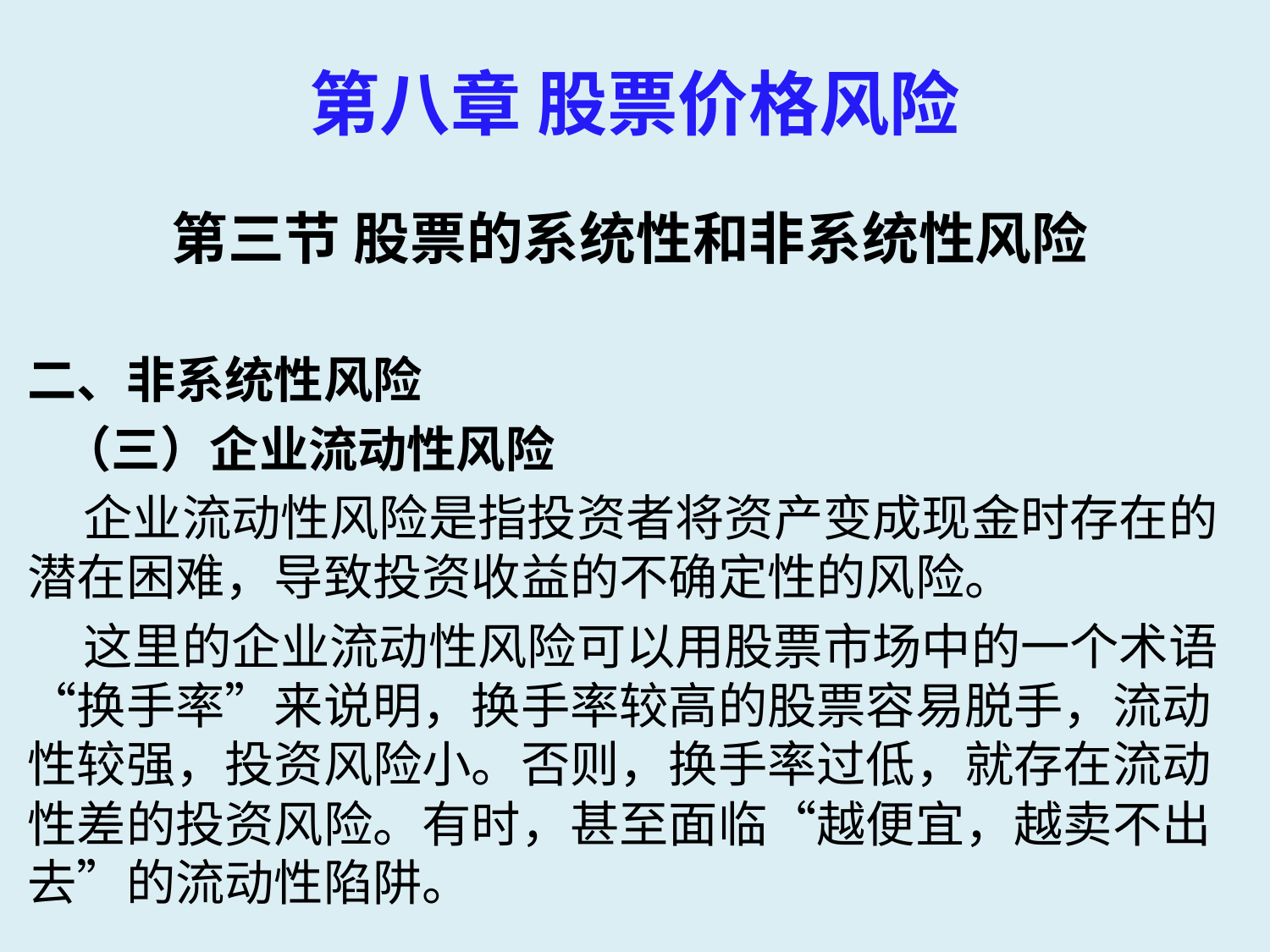

# 第八章 股票价格风险
第三节 股票的系统性和非系统性风险

二、非系统性风险
  （三）企业流动性风险
    企业流动性风险是指投资者将资产变成现金时存在的潜在困难，导致投资收益的不确定性的风险。
    这里的企业流动性风险可以用股票市场中的一个术语“换手率”来说明，换手率较高的股票容易脱手，流动性较强，投资风险小。否则，换手率过低，就存在流动性差的投资风险。有时，甚至面临“越便宜，越卖不出去”的流动性陷阱。